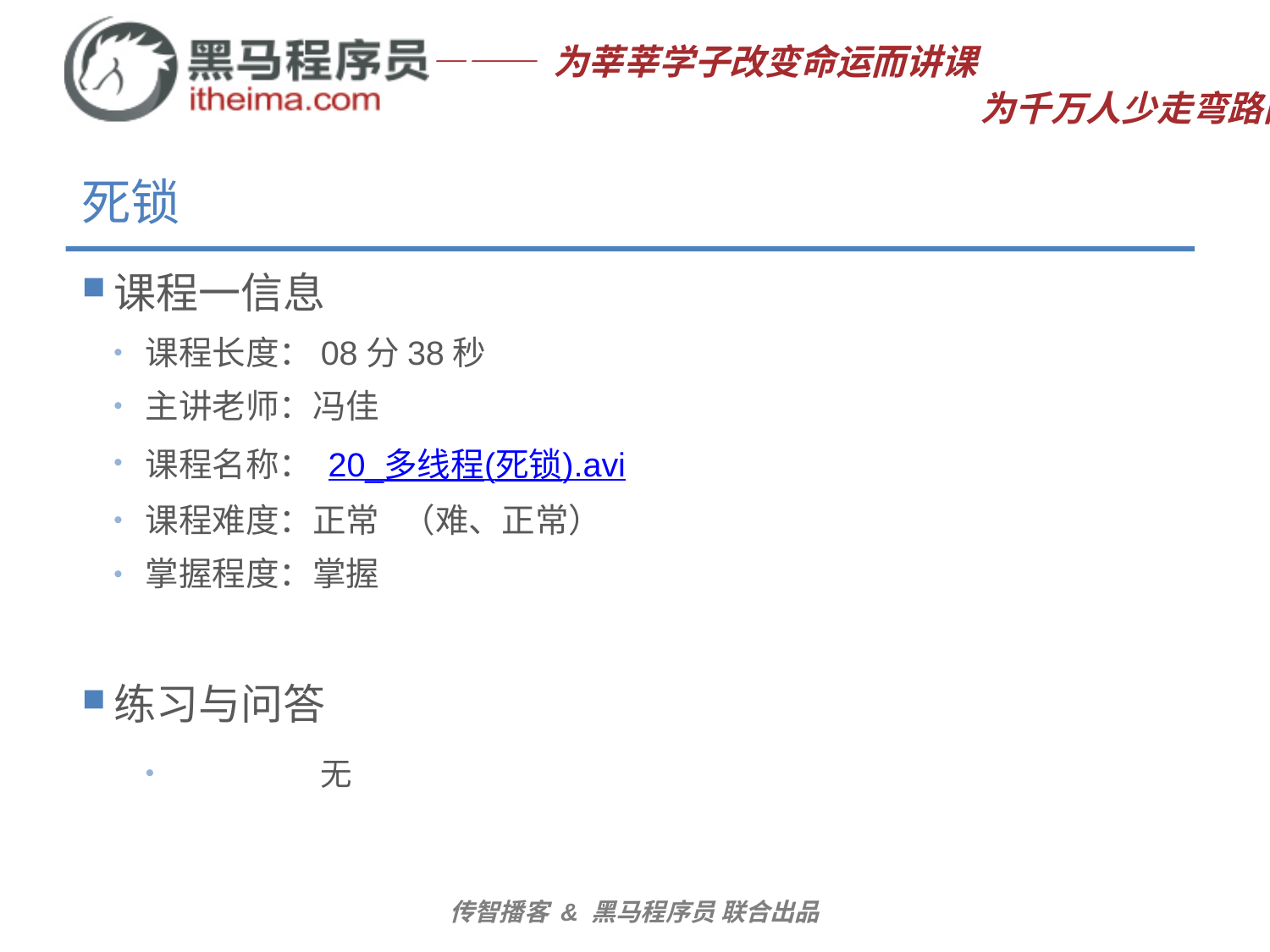

# 死锁
课程一信息
课程长度：08分38秒
主讲老师：冯佳
课程名称： 20_多线程(死锁).avi
课程难度：正常   （难、正常）
掌握程度：掌握

练习与问答
	无